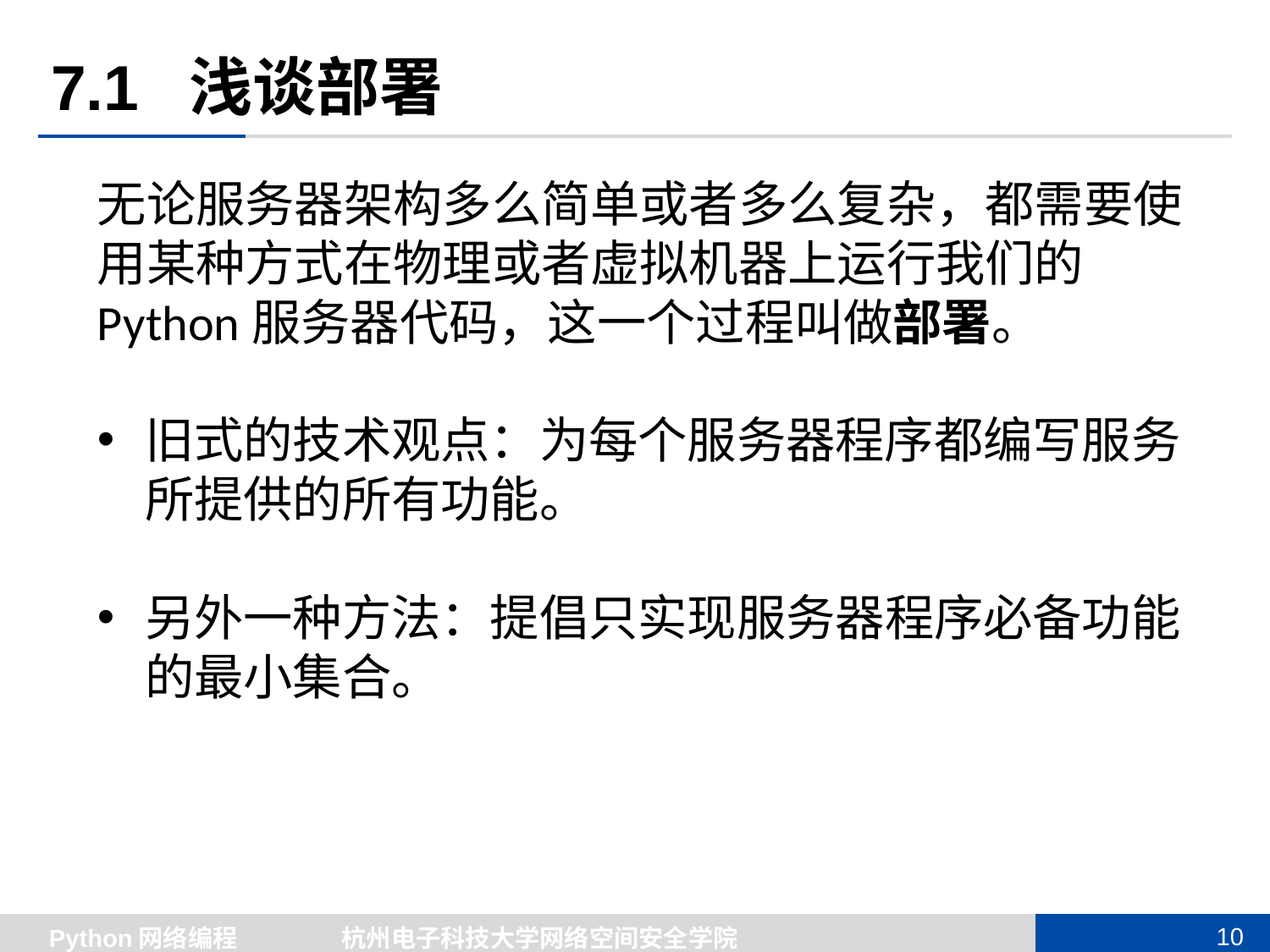

# 7.1  浅谈部署
无论服务器架构多么简单或者多么复杂，都需要使用某种方式在物理或者虚拟机器上运行我们的Python服务器代码，这一个过程叫做部署。

旧式的技术观点：为每个服务器程序都编写服务所提供的所有功能。

另外一种方法：提倡只实现服务器程序必备功能的最小集合。